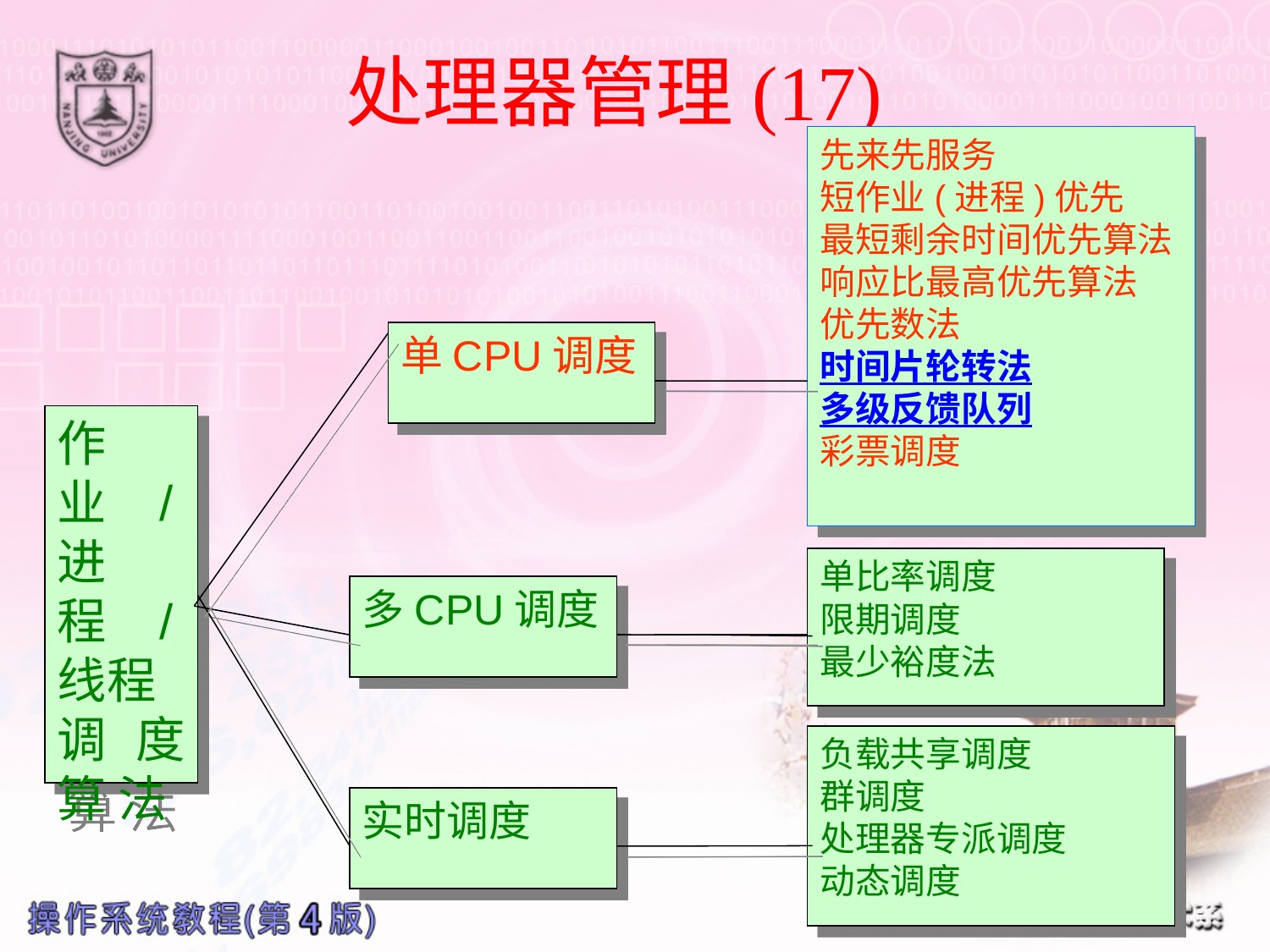

# 处理器管理(17)
先来先服务
短作业(进程)优先
最短剩余时间优先算法
响应比最高优先算法
优先数法
时间片轮转法
多级反馈队列
彩票调度
单CPU调度

作业/进程/线程
调度算 法
单比率调度
限期调度
最少裕度法
多CPU调度

负载共享调度
群调度
处理器专派调度
动态调度
实时调度